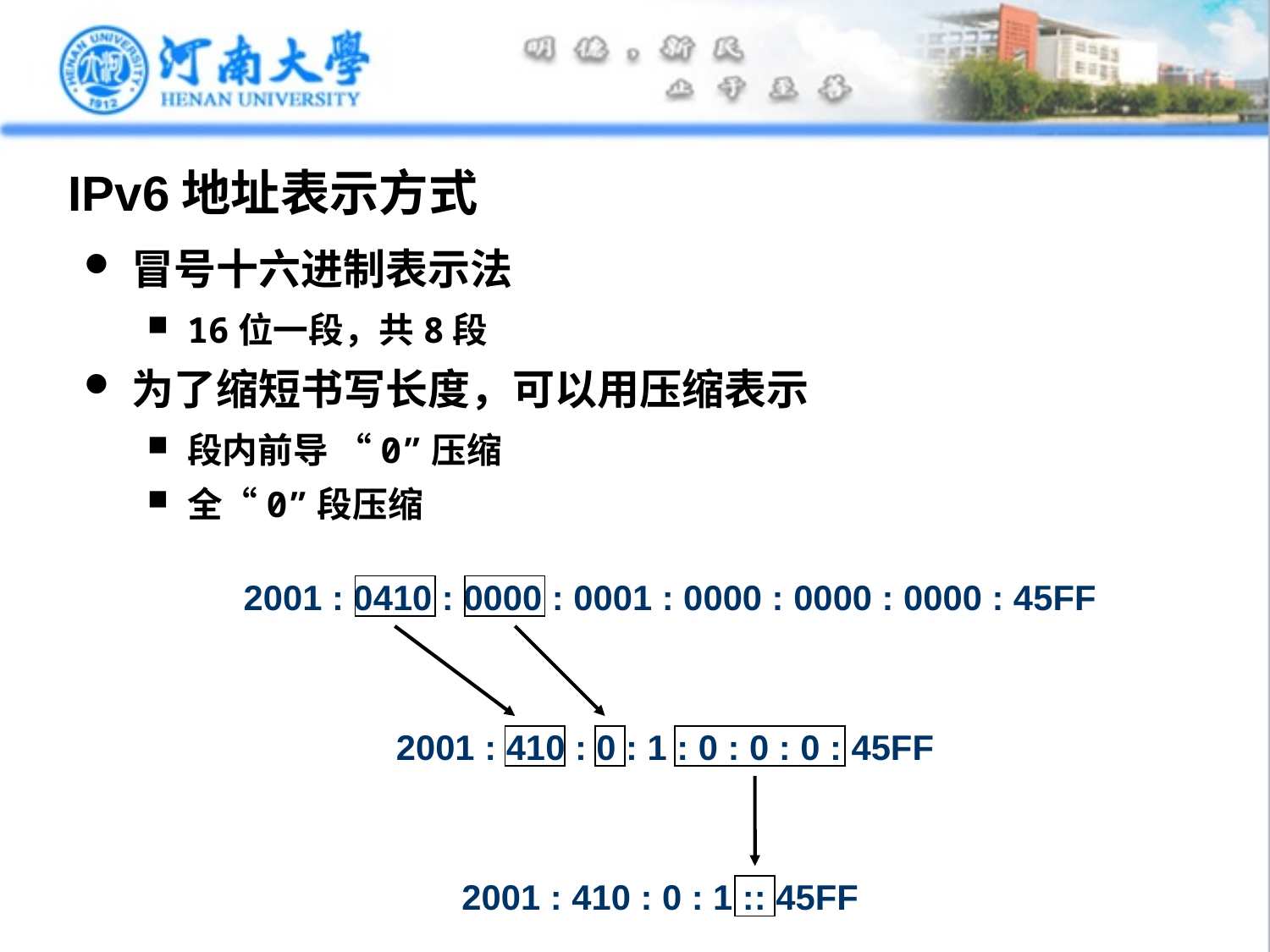

# IPv6地址表示方式
冒号十六进制表示法
16位一段，共8段
为了缩短书写长度，可以用压缩表示
段内前导 “0”压缩
全“0”段压缩
2001 : 0410 : 0000 : 0001 : 0000 : 0000 : 0000 : 45FF

2001 : 410 : 0 : 1 : 0 : 0 : 0 : 45FF

2001 : 410 : 0 : 1 :: 45FF